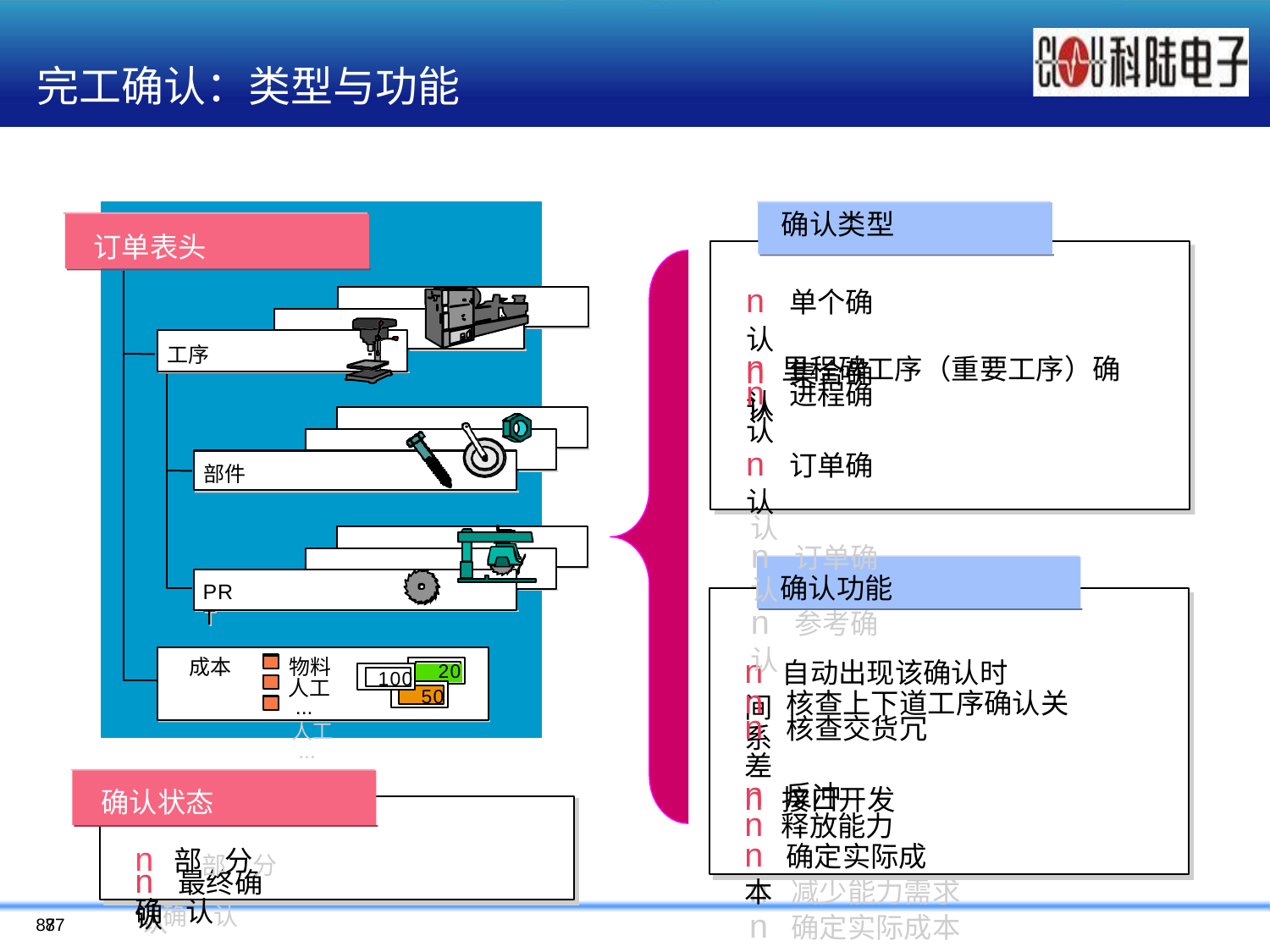

# 完工确认：类型与功能

确认类型

订单表头

n 单个确认
n 集合确认

n 单个确认
n 集合确认
n 综合确认
n 进程确认
n 订单确认
n 参考确认

工序
工序
n 里程碑工序（重要工序）确认

n 进程确认
n 订单确认

部件
部件

确认功能

PRT
PRT

n 使用货物移动确认
n 剩余时间缺省值
n 核查工序序列
n 核查交货冗差
n 工厂数据集合界面
n	反冲
n 减少能力需求
n 确定实际成本
n 自动出现该确认时间

成本
物料
成本		物料 人工
...

20

100

人工

n 核查上下道工序确认关系

50

...

n 核查交货冗差
n 接口开发

n	反冲
确认状态

n 释放能力

n 部部 分分 确确 认认
n 确定实际成本
n 最终确认
n 最终确认

87
87